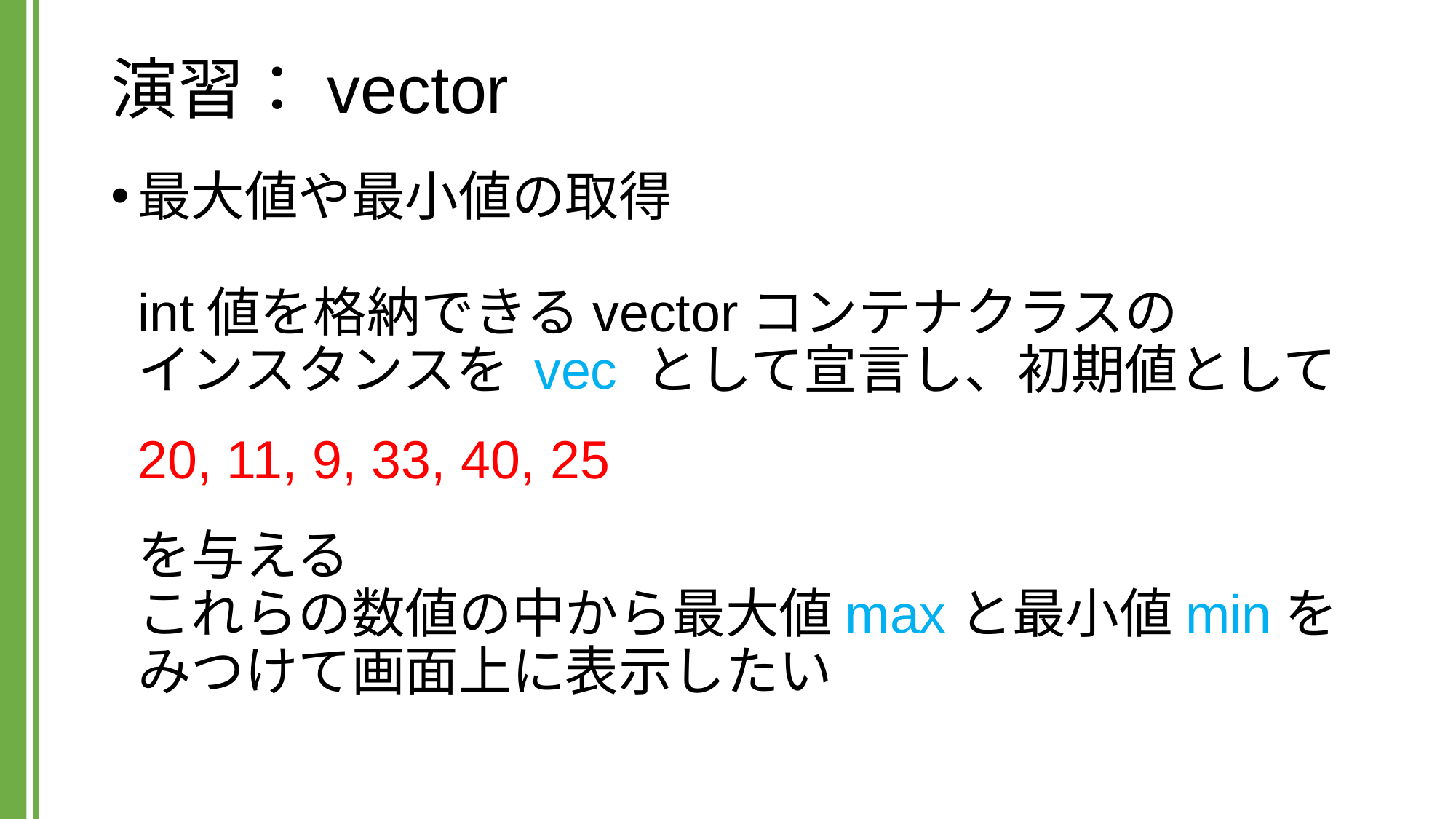

# 演習：vector
最大値や最小値の取得
int値を格納できるvectorコンテナクラスの
インスタンスを vec として宣言し、初期値として
20, 11, 9, 33, 40, 25
を与える
これらの数値の中から最大値maxと最小値minをみつけて画面上に表示したい